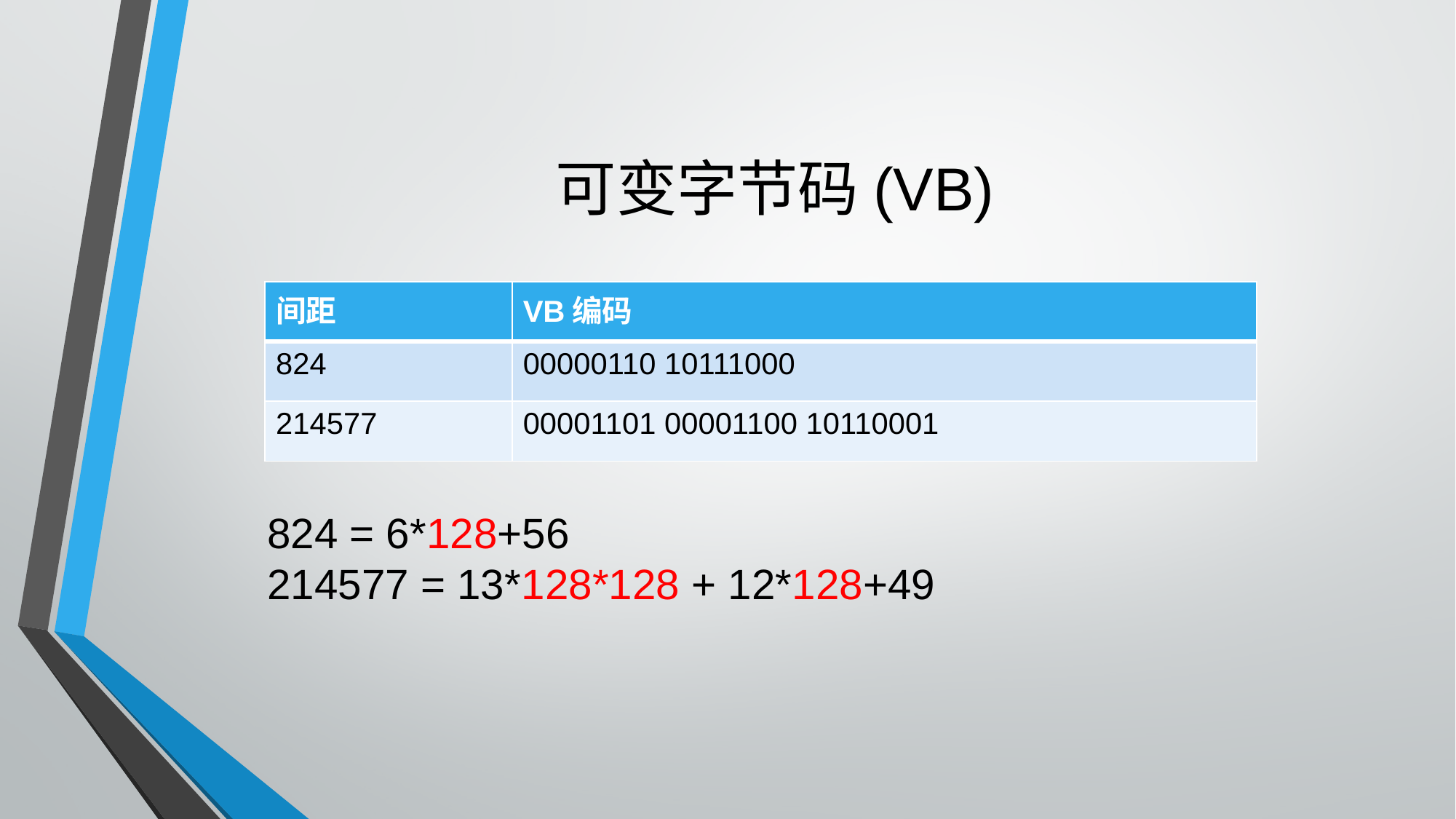

# 可变字节码(VB)
| 间距 | VB编码 |
| --- | --- |
| 824 | 00000110 10111000 |
| 214577 | 00001101 00001100 10110001 |

824 = 6*128+56
214577 = 13*128*128 + 12*128+49